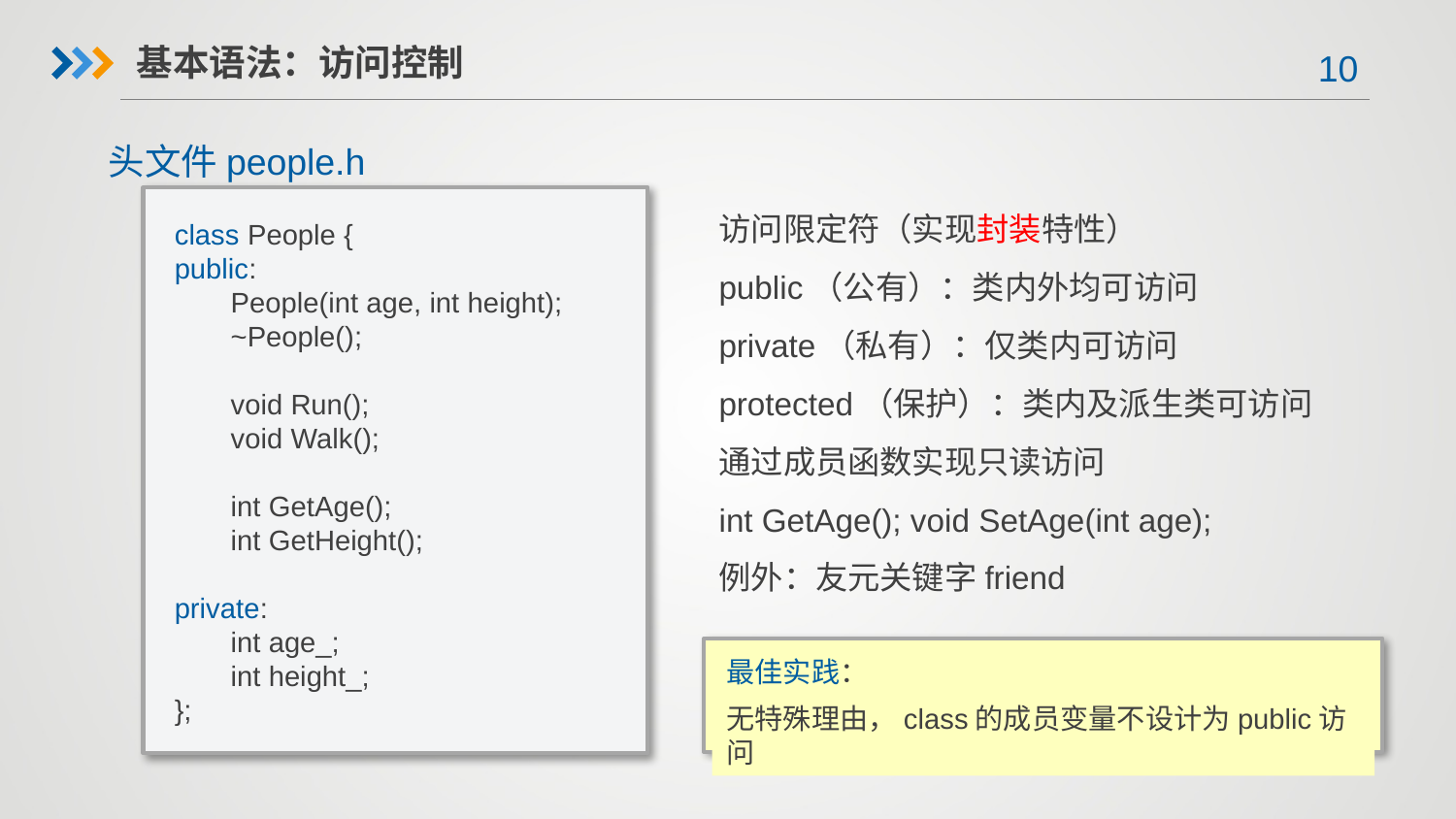

基本语法：访问控制
头文件people.h
访问限定符（实现封装特性）
public（公有）：类内外均可访问
private（私有）：仅类内可访问
protected（保护）：类内及派生类可访问
通过成员函数实现只读访问
int GetAge(); void SetAge(int age);
例外：友元关键字friend

class People {
public:
       People(int age, int height);
       ~People();

       void Run();
       void Walk();

       int GetAge();
       int GetHeight();

private:
       int age_;
       int height_;
};

最佳实践：
无特殊理由，class的成员变量不设计为public访问